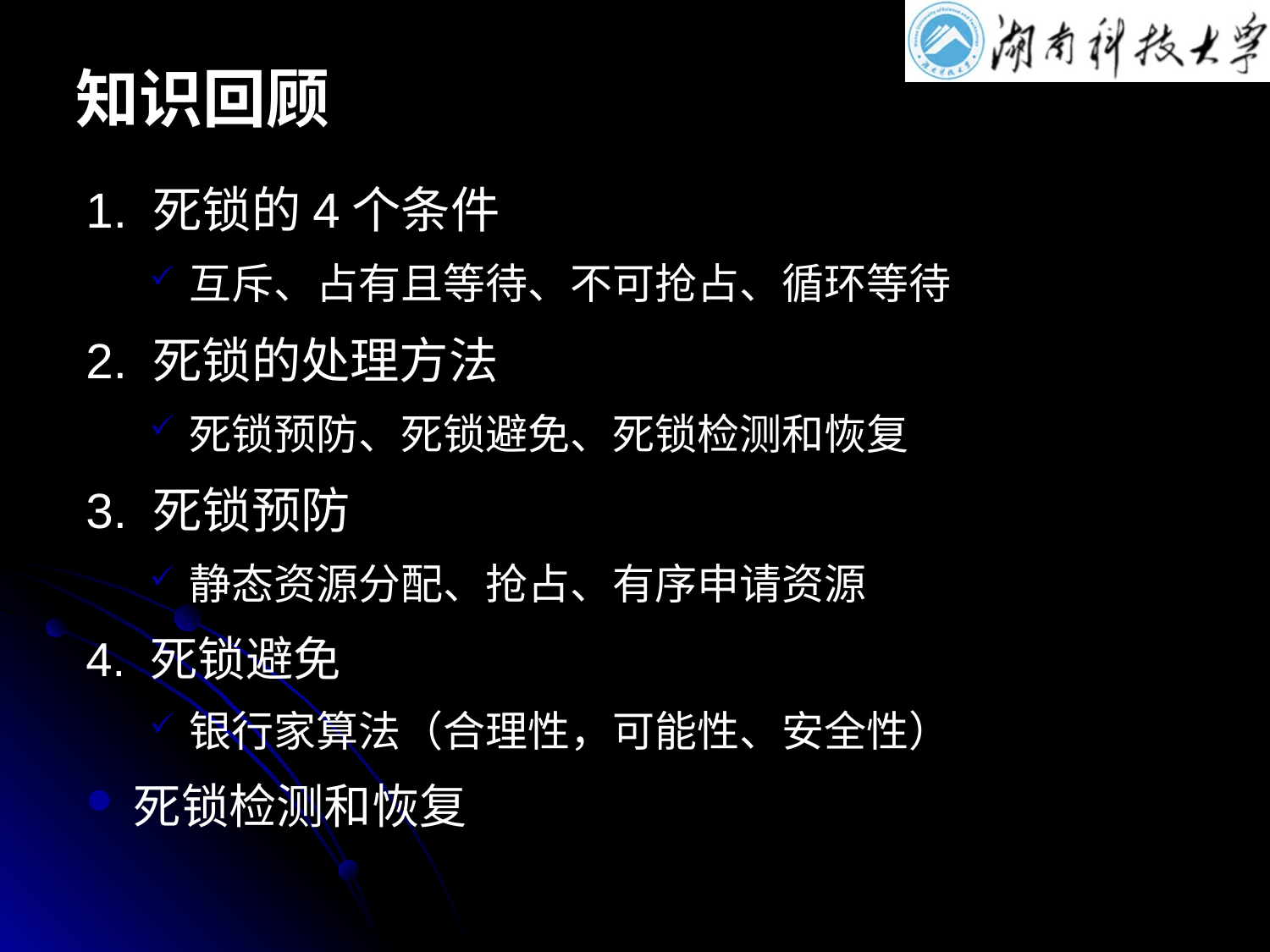

# 知识回顾
1. 死锁的4个条件
互斥、占有且等待、不可抢占、循环等待
2. 死锁的处理方法
死锁预防、死锁避免、死锁检测和恢复
3. 死锁预防
静态资源分配、抢占、有序申请资源
4. 死锁避免
银行家算法（合理性，可能性、安全性）
死锁检测和恢复